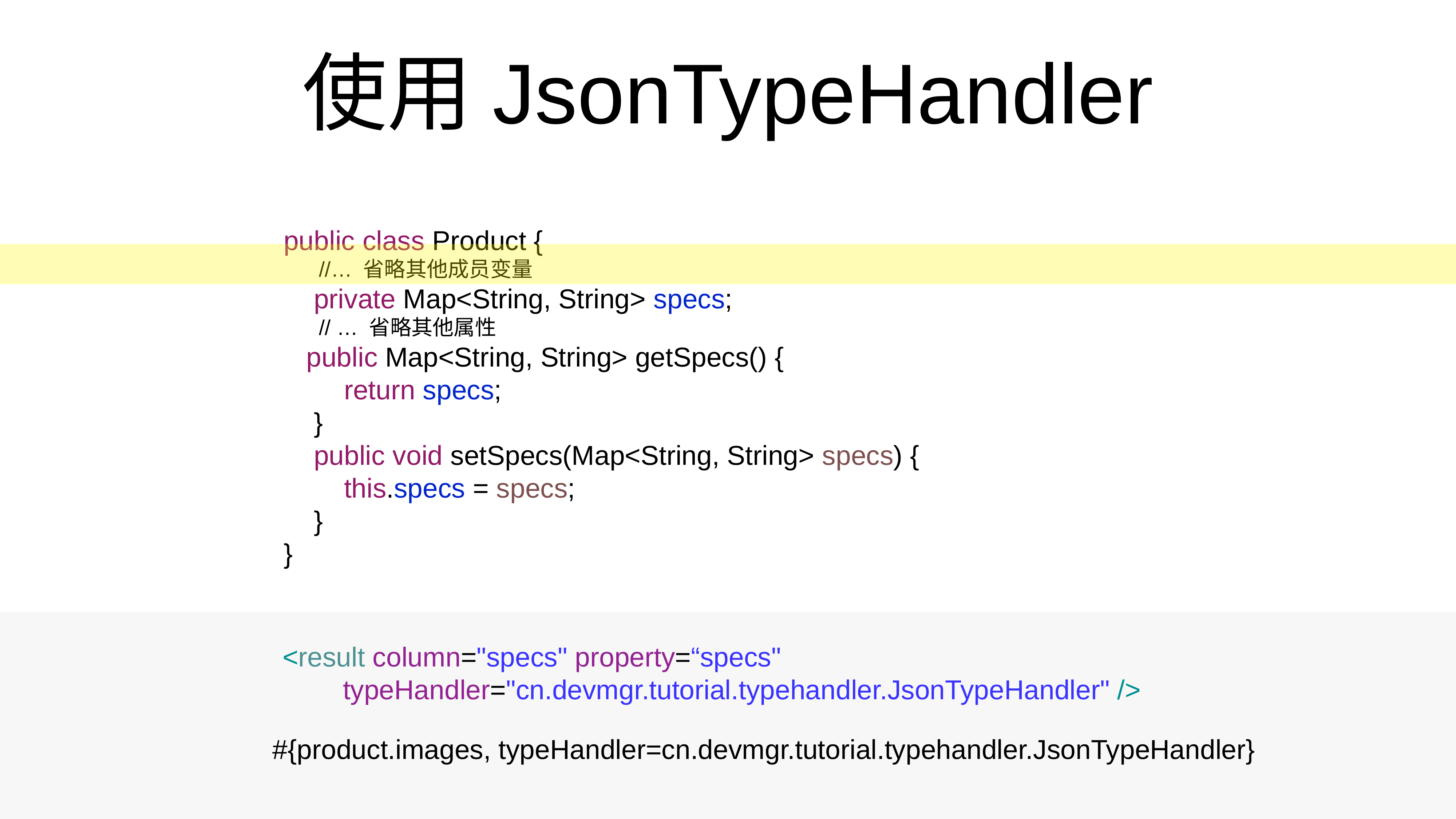

# 使用JsonTypeHandler
public class Product {
      //… 省略其他成员变量
    private Map<String, String> specs;
      // … 省略其他属性
   public Map<String, String> getSpecs() {
        return specs;
    }
    public void setSpecs(Map<String, String> specs) {
        this.specs = specs;
    }
}

<result column="specs" property=“specs"
        typeHandler="cn.devmgr.tutorial.typehandler.JsonTypeHandler" />
#{product.images, typeHandler=cn.devmgr.tutorial.typehandler.JsonTypeHandler}